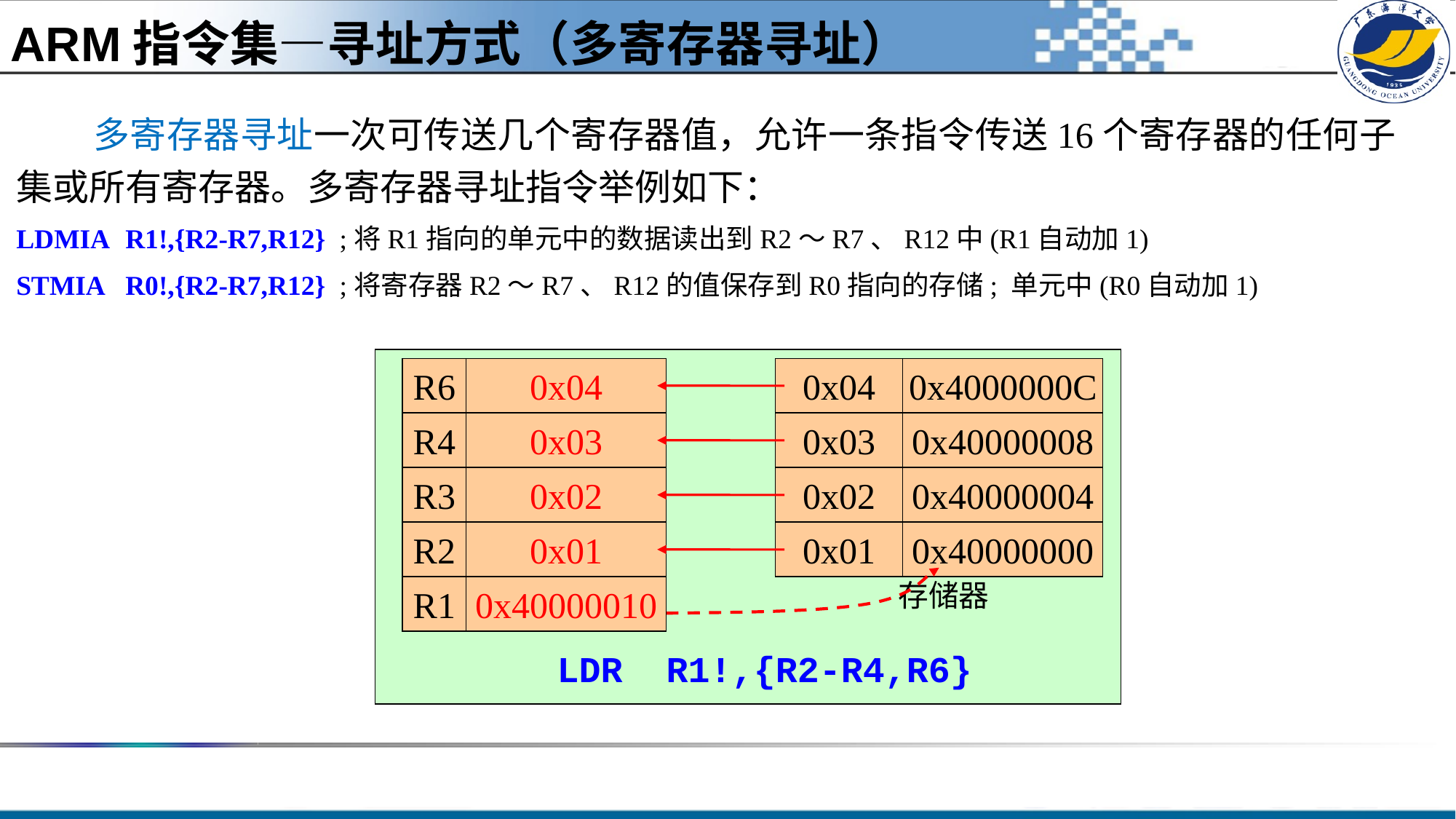

ARM指令集—寻址方式（多寄存器寻址）
#
        多寄存器寻址一次可传送几个寄存器值，允许一条指令传送16个寄存器的任何子集或所有寄存器。多寄存器寻址指令举例如下：
LDMIA	R1!,{R2-R7,R12}  ;将R1指向的单元中的数据读出到R2～R7、R12中(R1自动加1)
STMIA	R0!,{R2-R7,R12}  ;将寄存器R2～R7、R12的值保存到R0指向的存储; 单元中(R0自动加1)

R6
0x??
0x04
0x4000000C
R4
0x??
0x03
0x40000008
R3
0x??
0x02
0x40000004
R2
0x??
0x01
0x40000000
存储器
R1
0x40000000
0x04
0x03
0x02
0x01

0x40000010
LDR  R1!,{R2-R4,R6}
26